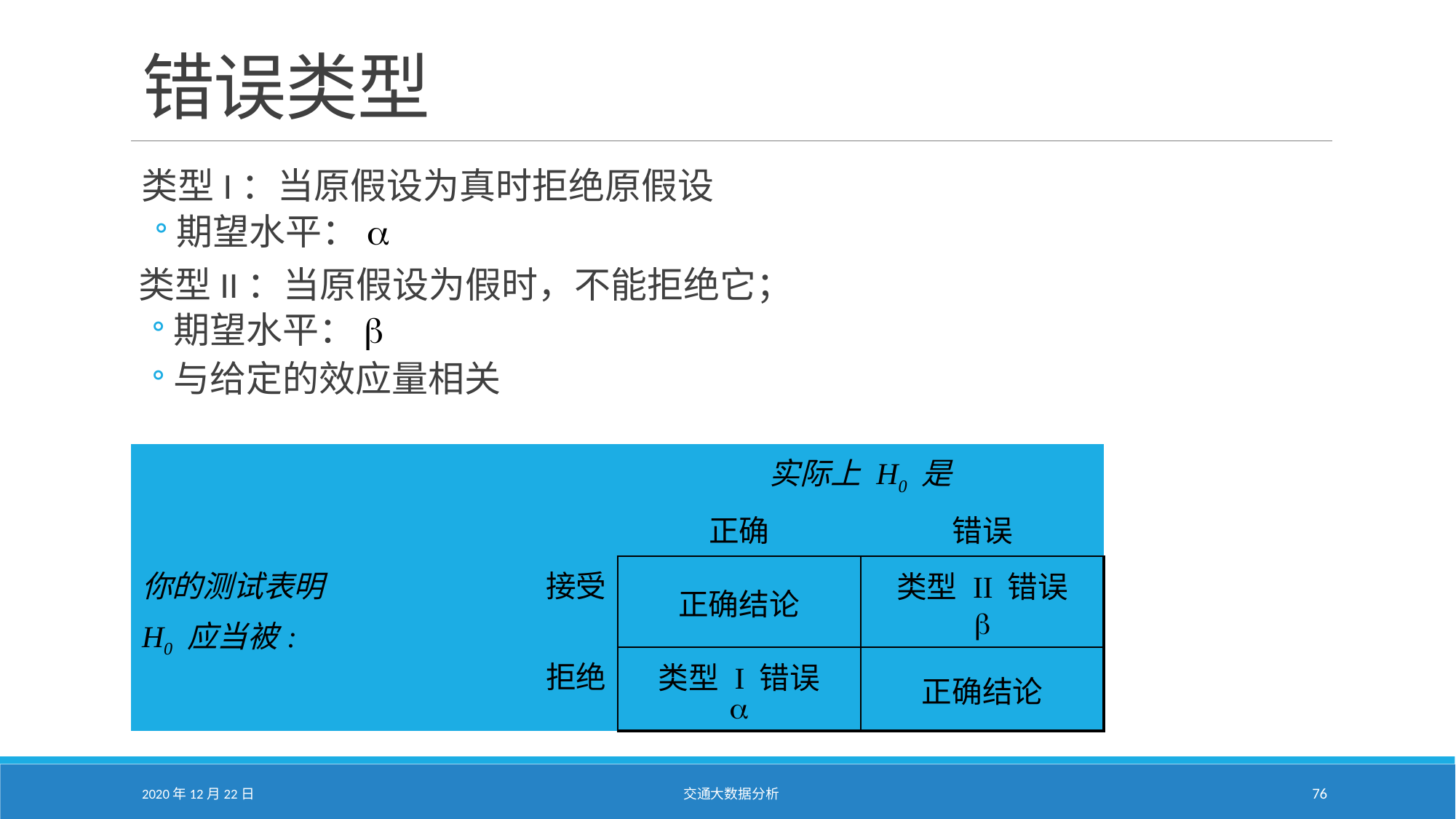

# 错误类型
类型I：当原假设为真时拒绝原假设
期望水平：α
类型II：当原假设为假时，不能拒绝它；
期望水平：β
与给定的效应量相关
|  |  | 实际上 H0 是 |  |
| --- | --- | --- | --- |
|  |  | 正确 | 错误 |
| 你的测试表明 H0 应当被: | 接受 | 正确结论 | 类型 II 错误 β |
|  | 拒绝 | 类型 I 错误 α | 正确结论 |
2020年12月22日
交通大数据分析
76